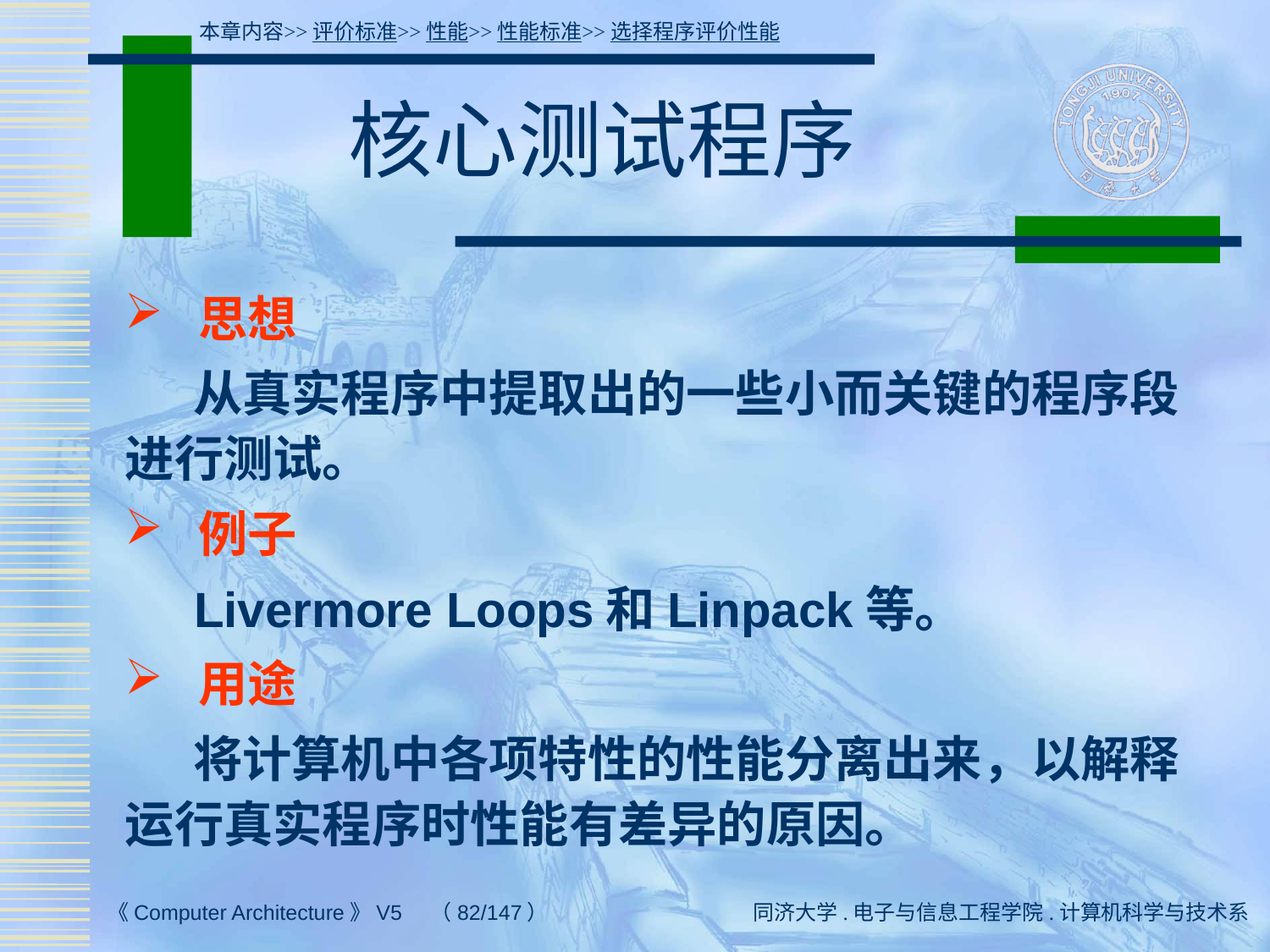

本章内容>>评价标准>>性能>>性能标准>>选择程序评价性能
# 核心测试程序
  思想
     从真实程序中提取出的一些小而关键的程序段进行测试。
  例子
     Livermore Loops和Linpack等。
  用途
     将计算机中各项特性的性能分离出来，以解释运行真实程序时性能有差异的原因。